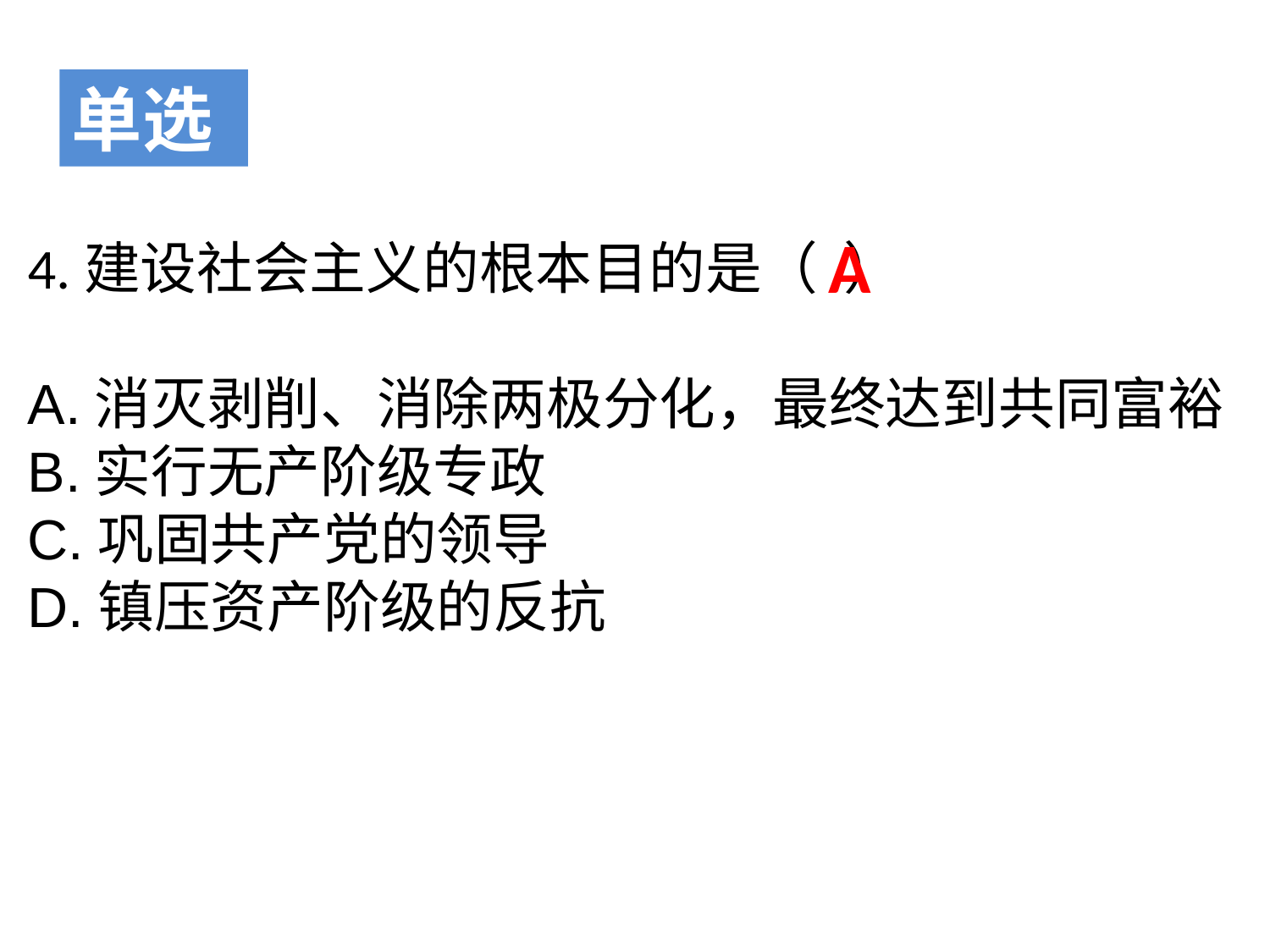

单选
A
4.建设社会主义的根本目的是（  ）

A.消灭剥削、消除两极分化，最终达到共同富裕
B.实行无产阶级专政
C.巩固共产党的领导
D.镇压资产阶级的反抗